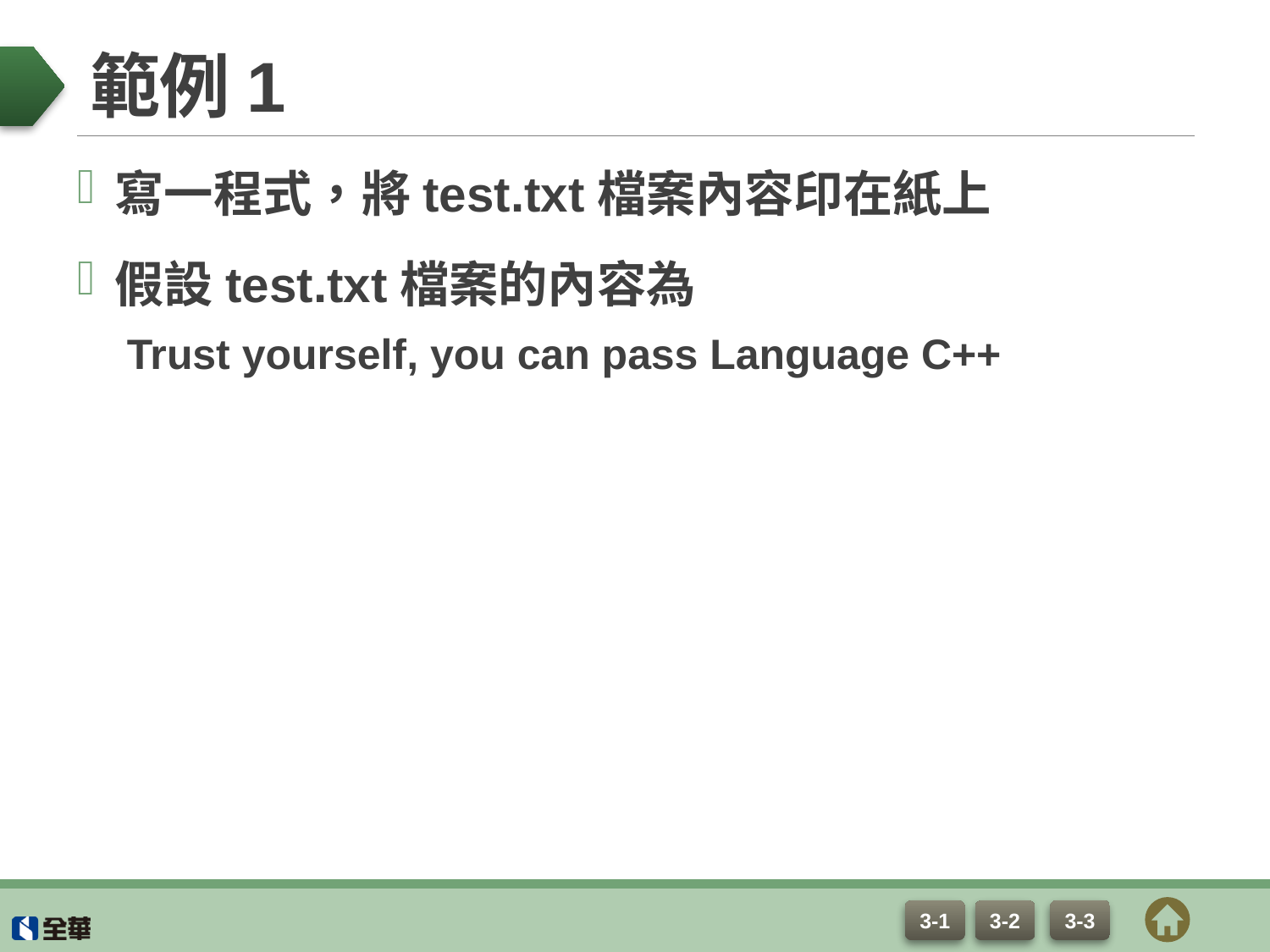

# 範例1
寫一程式，將test.txt檔案內容印在紙上
假設test.txt檔案的內容為
 Trust yourself, you can pass Language C++